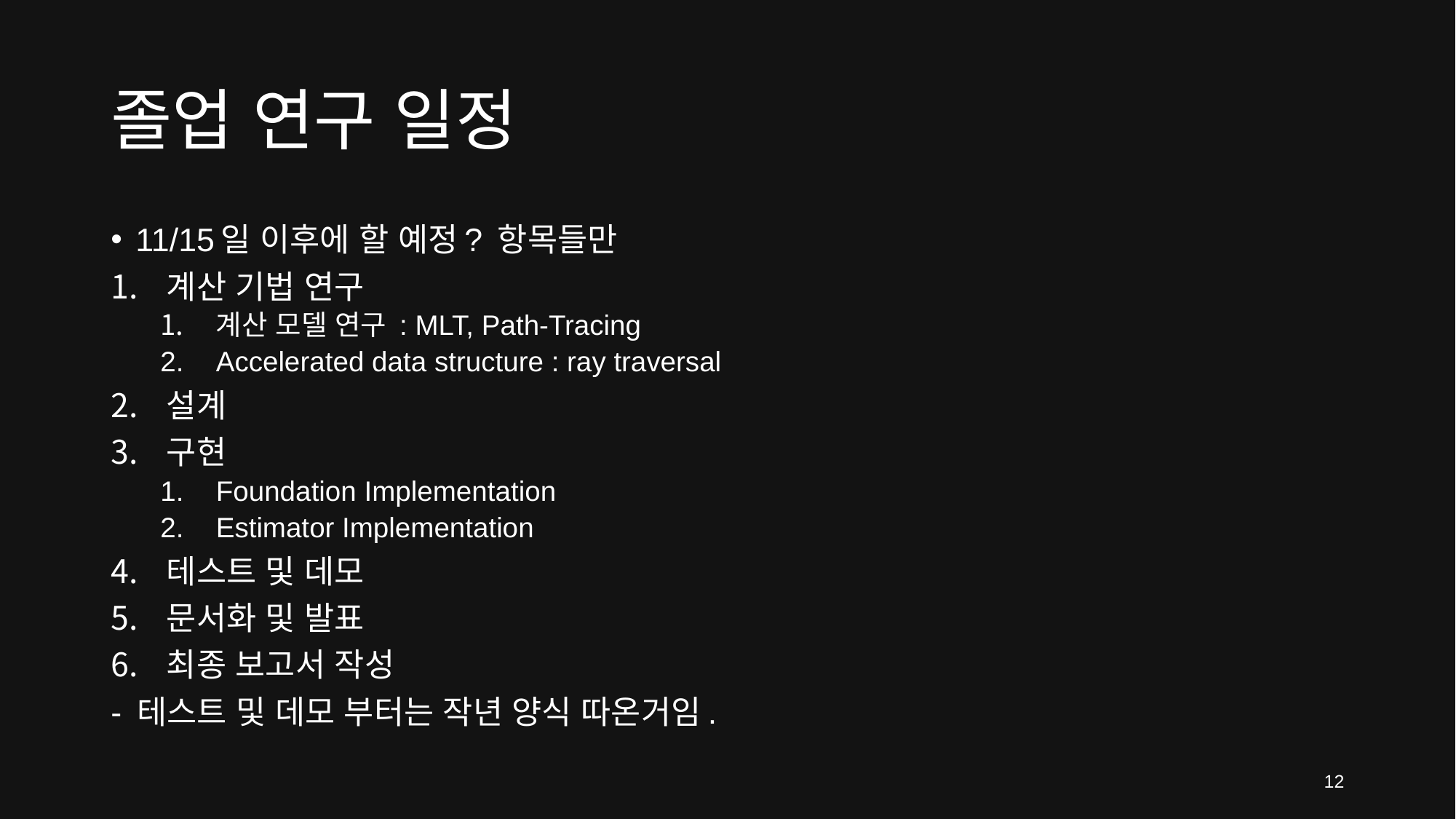

# 졸업 연구 일정
11/15일 이후에 할 예정? 항목들만
계산 기법 연구
계산 모델 연구 : MLT, Path-Tracing
Accelerated data structure : ray traversal
설계
구현
Foundation Implementation
Estimator Implementation
테스트 및 데모
문서화 및 발표
최종 보고서 작성
- 테스트 및 데모 부터는 작년 양식 따온거임.

12